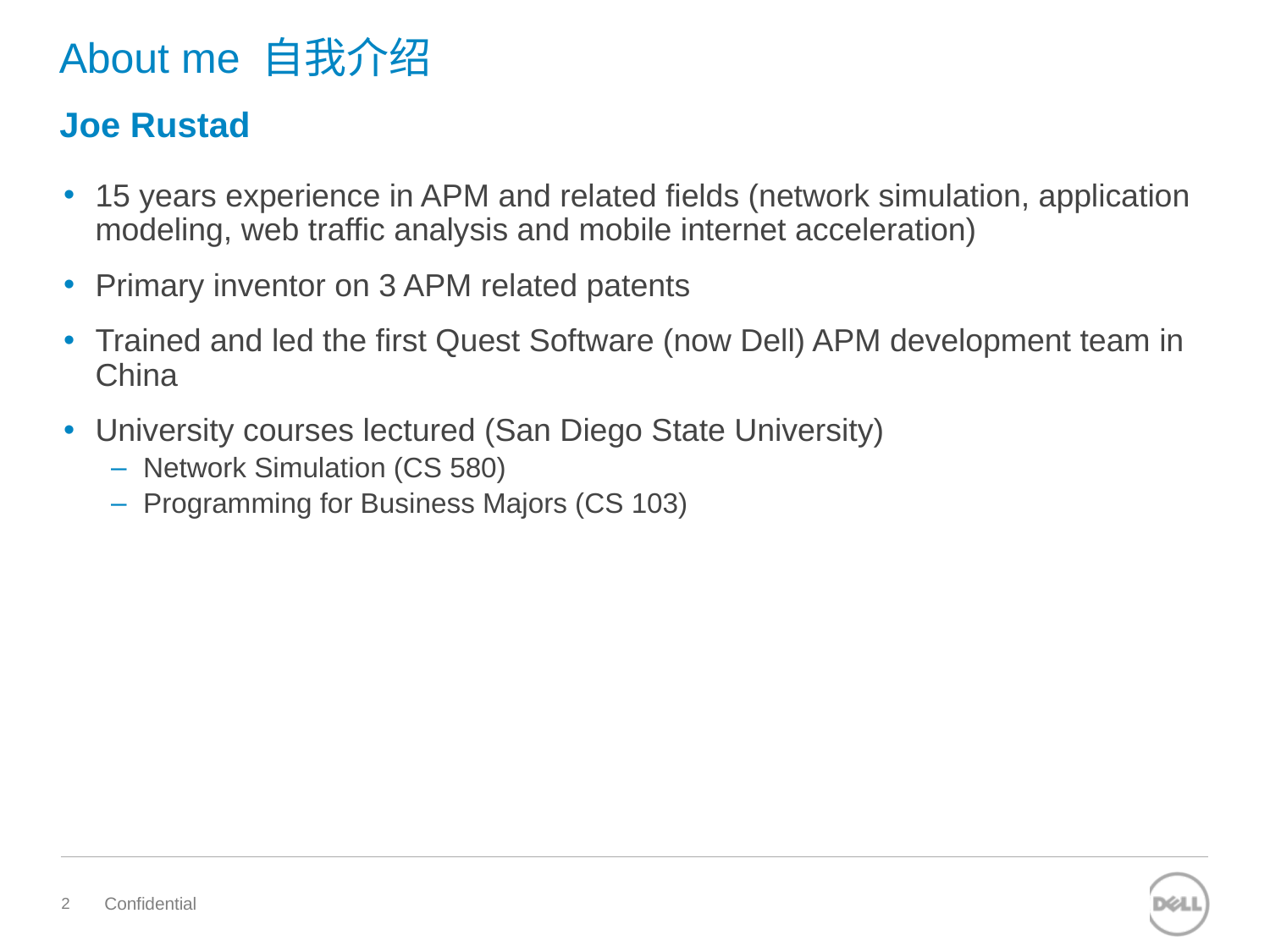

# About me 自我介绍
Joe Rustad
15 years experience in APM and related fields (network simulation, application modeling, web traffic analysis and mobile internet acceleration)
Primary inventor on 3 APM related patents
Trained and led the first Quest Software (now Dell) APM development team in China
University courses lectured (San Diego State University)
Network Simulation (CS 580)
Programming for Business Majors (CS 103)